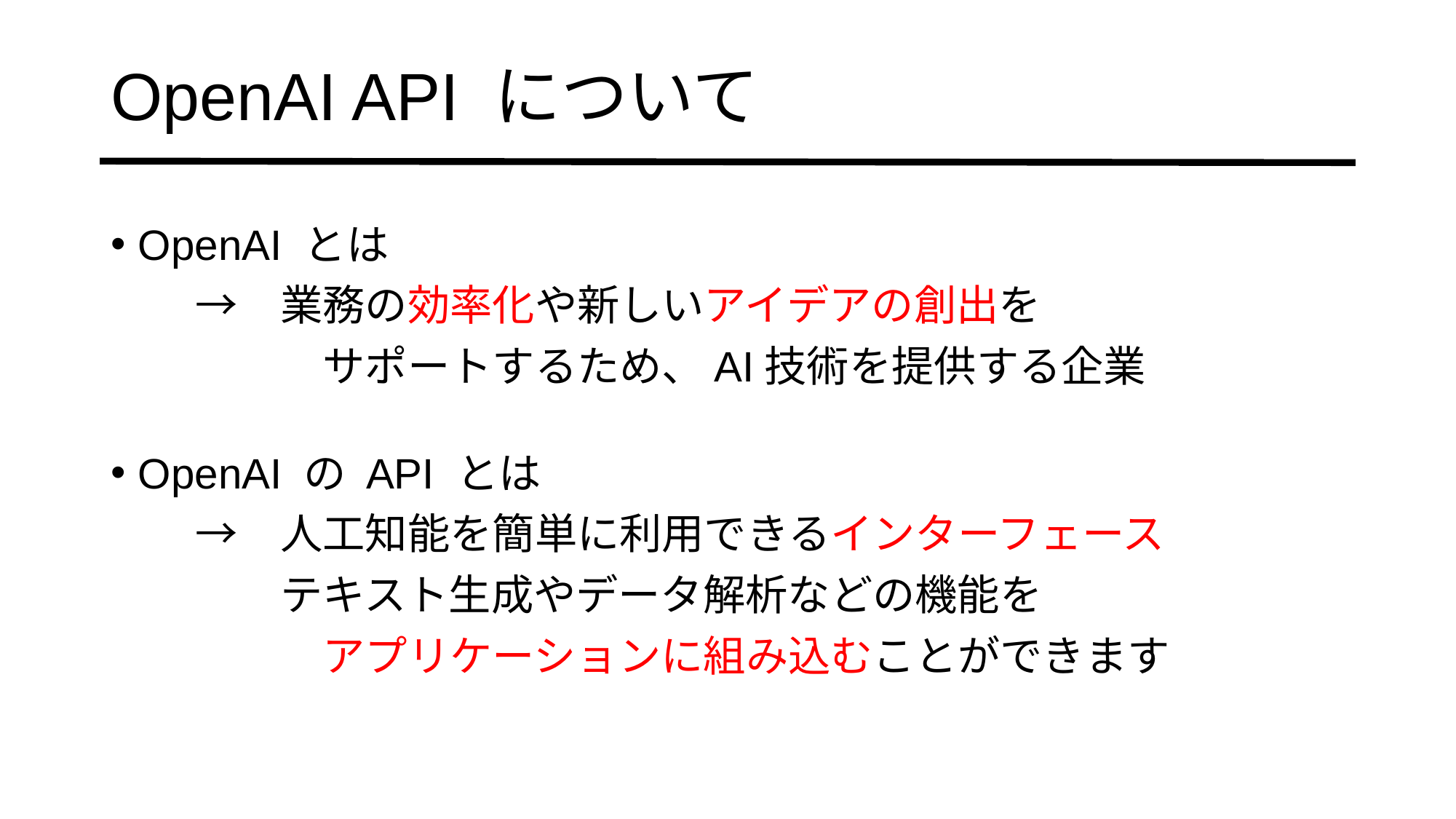

# OpenAI API について
OpenAI とは
　　→　業務の効率化や新しいアイデアの創出を
　　　　　サポートするため、AI技術を提供する企業
OpenAI の API とは
　　→　人工知能を簡単に利用できるインターフェース
　　　　テキスト生成やデータ解析などの機能を
　　　　　アプリケーションに組み込むことができます